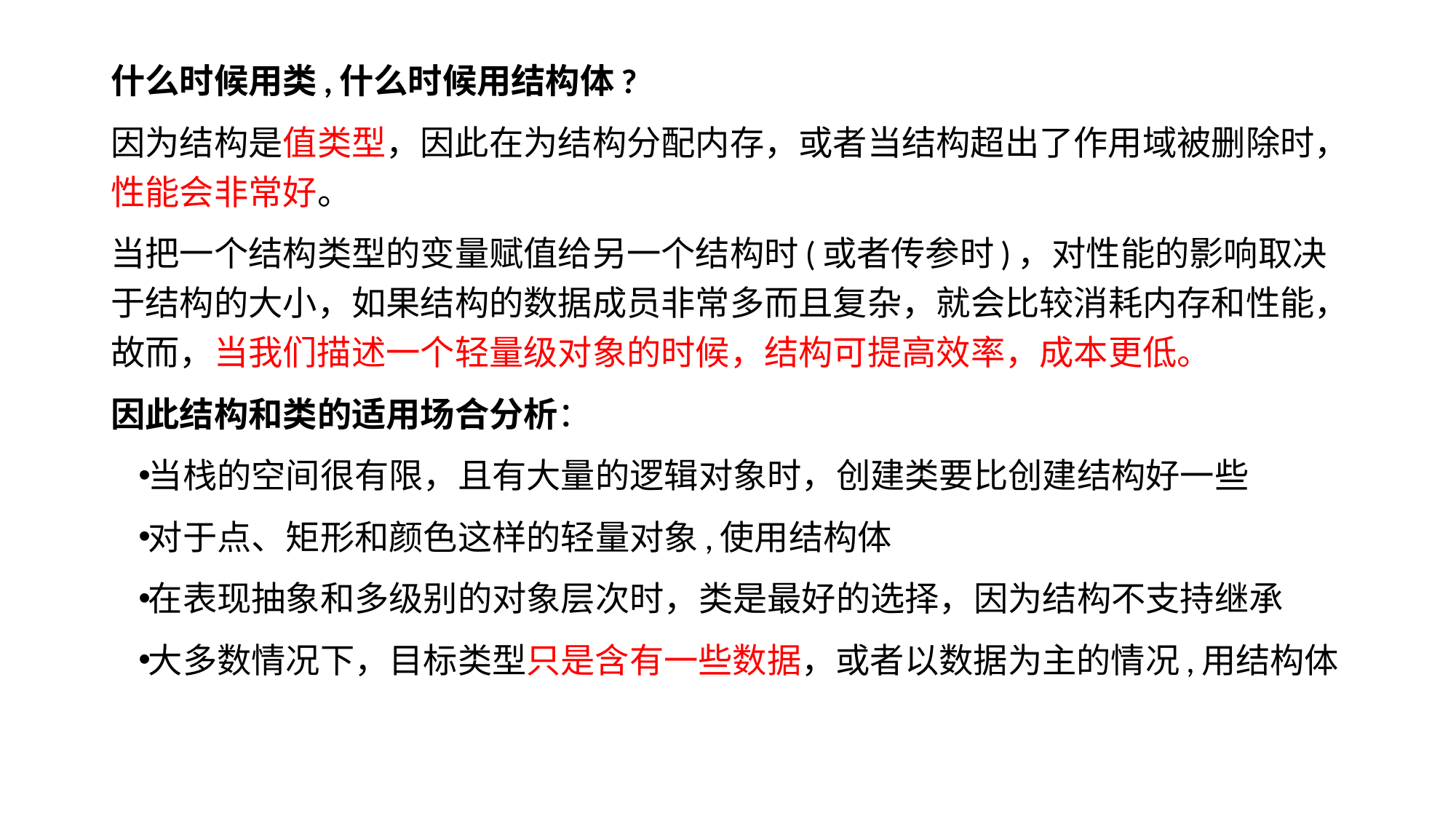

什么时候用类,什么时候用结构体?
因为结构是值类型，因此在为结构分配内存，或者当结构超出了作用域被删除时，性能会非常好。
当把一个结构类型的变量赋值给另一个结构时(或者传参时)，对性能的影响取决于结构的大小，如果结构的数据成员非常多而且复杂，就会比较消耗内存和性能，故而，当我们描述一个轻量级对象的时候，结构可提高效率，成本更低。
因此结构和类的适用场合分析：
当栈的空间很有限，且有大量的逻辑对象时，创建类要比创建结构好一些
对于点、矩形和颜色这样的轻量对象,使用结构体
在表现抽象和多级别的对象层次时，类是最好的选择，因为结构不支持继承
大多数情况下，目标类型只是含有一些数据，或者以数据为主的情况,用结构体